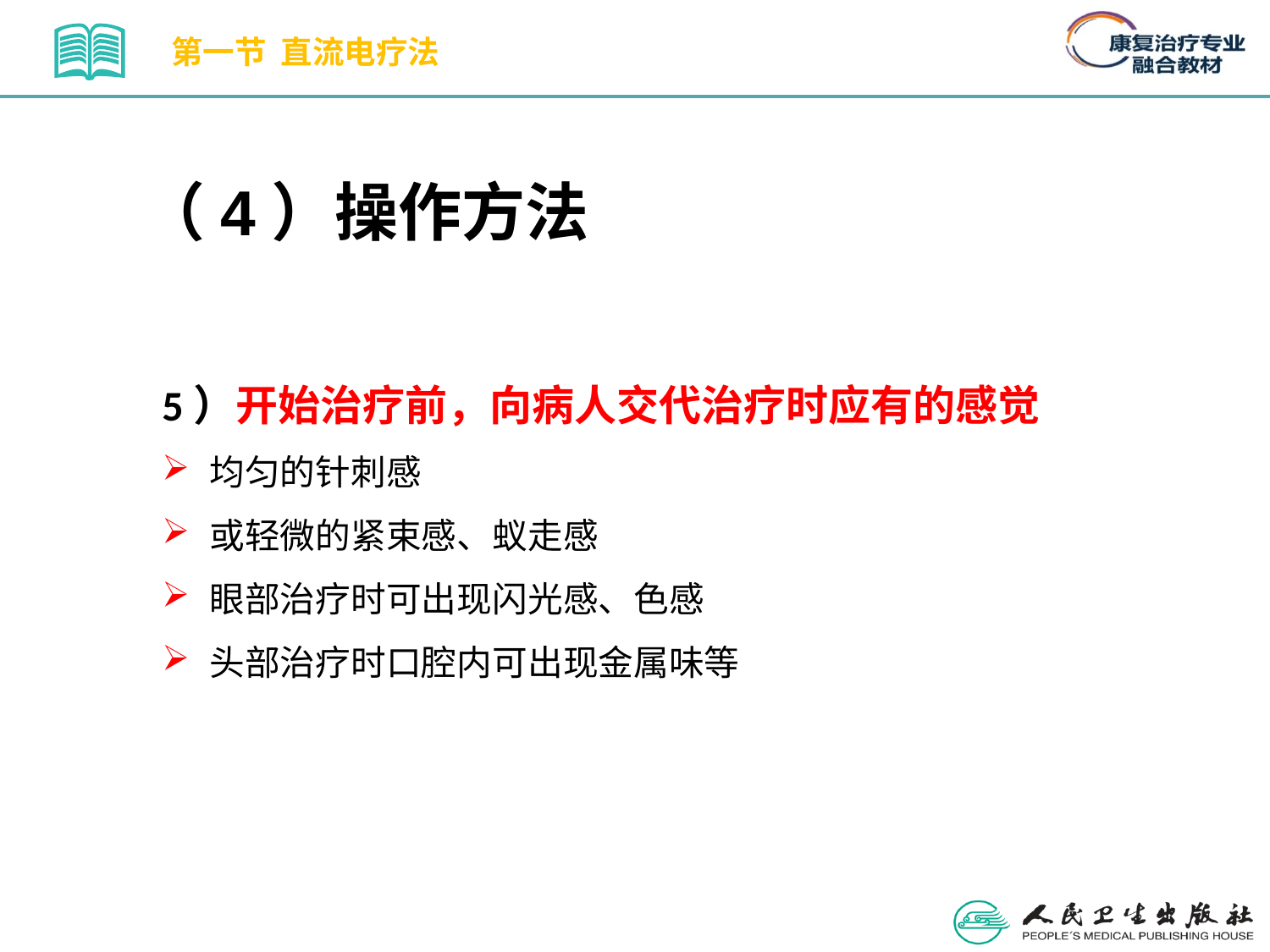

第一节  直流电疗法
（4）操作方法
5）开始治疗前，向病人交代治疗时应有的感觉
均匀的针刺感
或轻微的紧束感、蚁走感
眼部治疗时可出现闪光感、色感
头部治疗时口腔内可出现金属味等